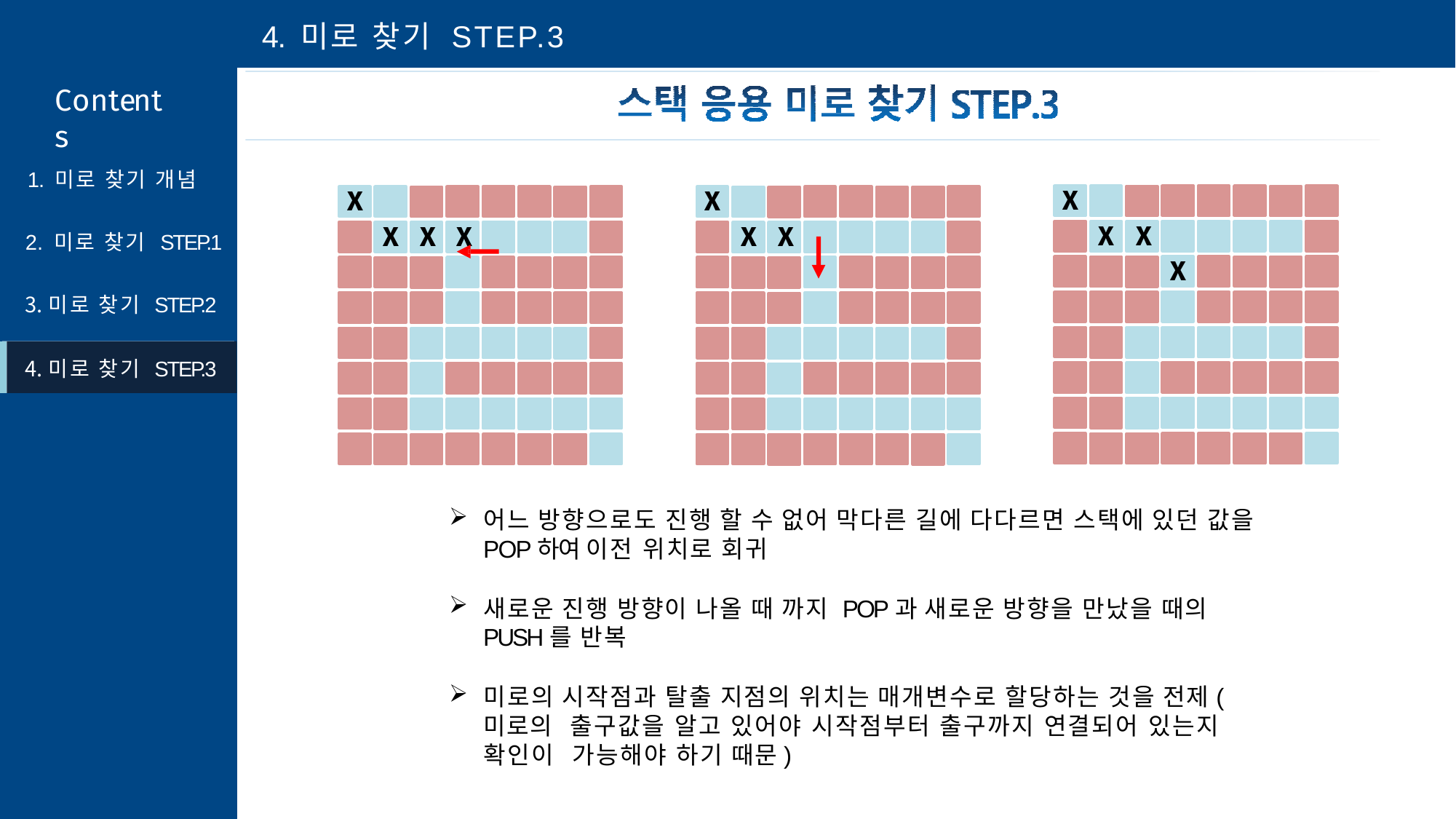

# 4. 미로 찾기 STEP.3

Contents

1. 미로 찾기 개념
X	X
X	X
X	X

X	X	X
X	X	X	X
X	X	X

2. 미로 찾기 STEP.1

X

미로 찾기 STEP.2

미로 찾기 STEP.3

어느 방향으로도 진행 할 수 없어 막다른 길에 다다르면 스택에 있던 값을
POP하여 이전 위치로 회귀

새로운 진행 방향이 나올 때 까지 POP과 새로운 방향을 만났을 때의 PUSH를  반복

미로의 시작점과 탈출 지점의 위치는 매개변수로 할당하는 것을 전제(미로의  출구값을 알고 있어야 시작점부터 출구까지 연결되어 있는지 확인이  가능해야 하기 때문)